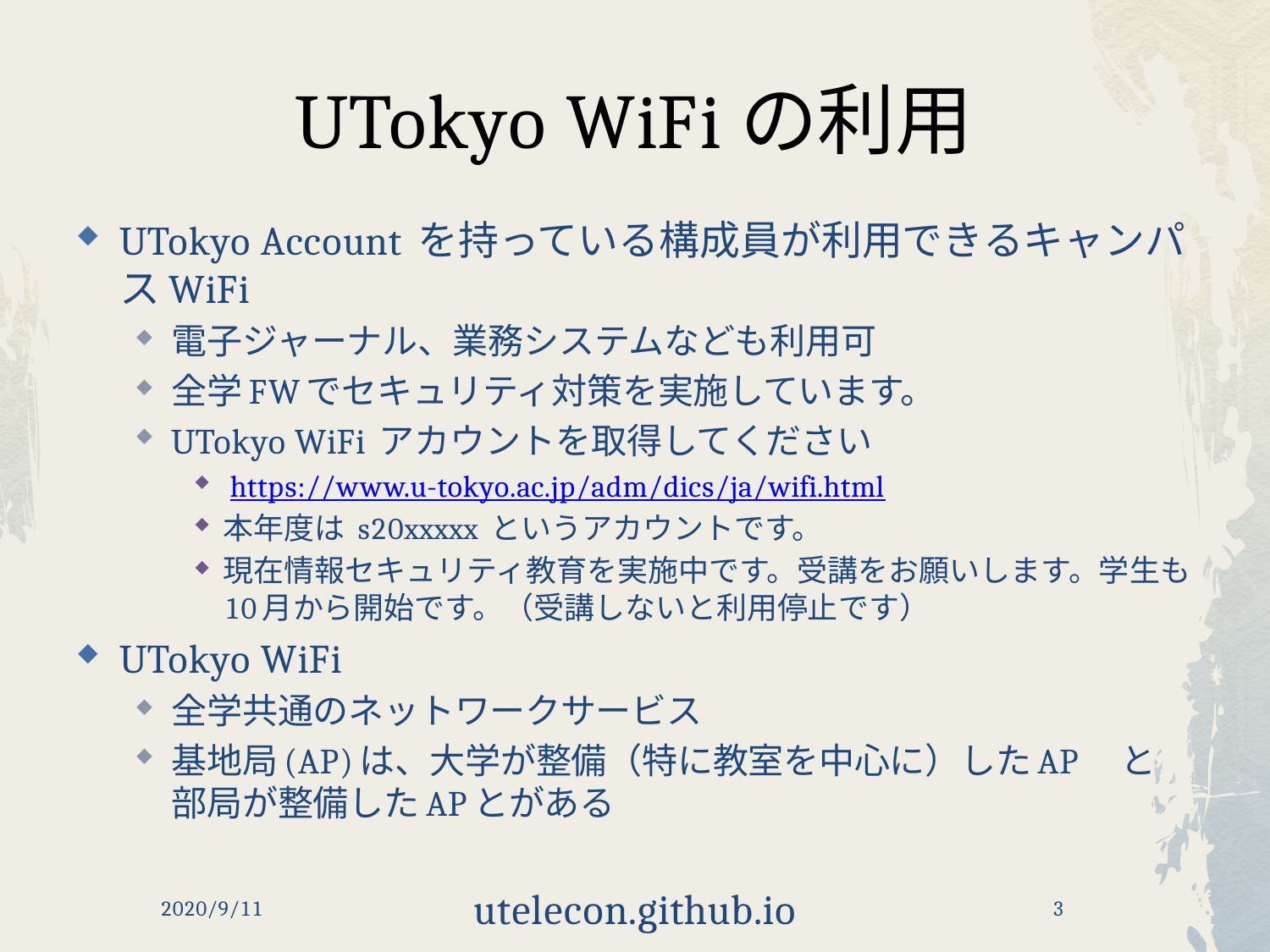

# UTokyo WiFiの利用
UTokyo Account を持っている構成員が利用できるキャンパスWiFi
電子ジャーナル、業務システムなども利用可
全学FWでセキュリティ対策を実施しています。
UTokyo WiFi アカウントを取得してください
 https://www.u-tokyo.ac.jp/adm/dics/ja/wifi.html
本年度は s20xxxxx というアカウントです。
現在情報セキュリティ教育を実施中です。受講をお願いします。学生も10月から開始です。（受講しないと利用停止です）
UTokyo WiFi
全学共通のネットワークサービス
基地局(AP)は、大学が整備（特に教室を中心に）したAP　と　部局が整備したAPとがある
2020/9/11
utelecon.github.io
3